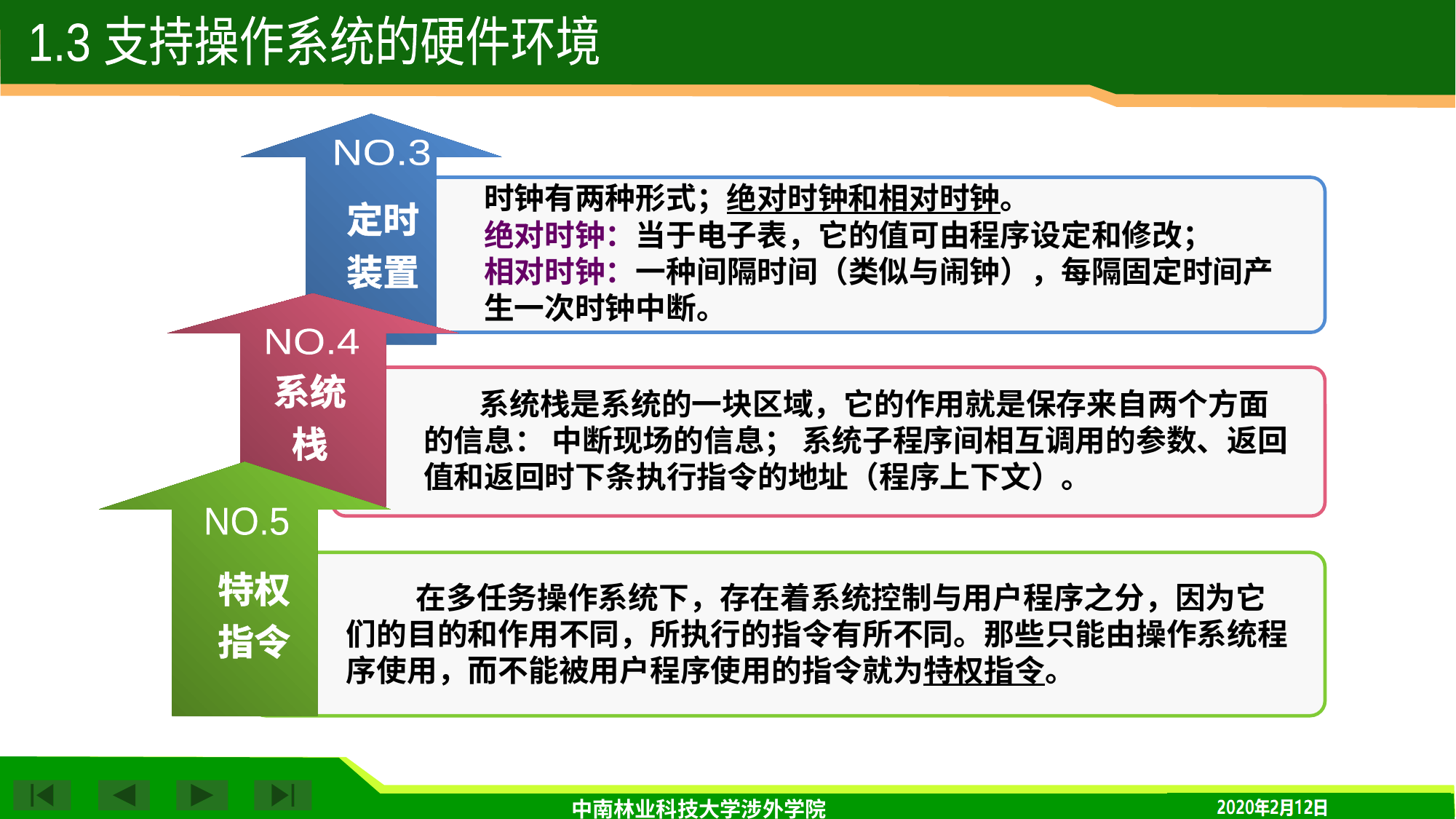

1.3 支持操作系统的硬件环境

NO.3
时钟有两种形式；绝对时钟和相对时钟。
绝对时钟：当于电子表，它的值可由程序设定和修改；
相对时钟：一种间隔时间（类似与闹钟），每隔固定时间产生一次时钟中断。

定时装置

NO.4
系统栈

       系统栈是系统的一块区域，它的作用就是保存来自两个方面的信息： 中断现场的信息； 系统子程序间相互调用的参数、返回值和返回时下条执行指令的地址（程序上下文）。

NO.5
特权指令

         在多任务操作系统下，存在着系统控制与用户程序之分，因为它们的目的和作用不同，所执行的指令有所不同。那些只能由操作系统程序使用，而不能被用户程序使用的指令就为特权指令。